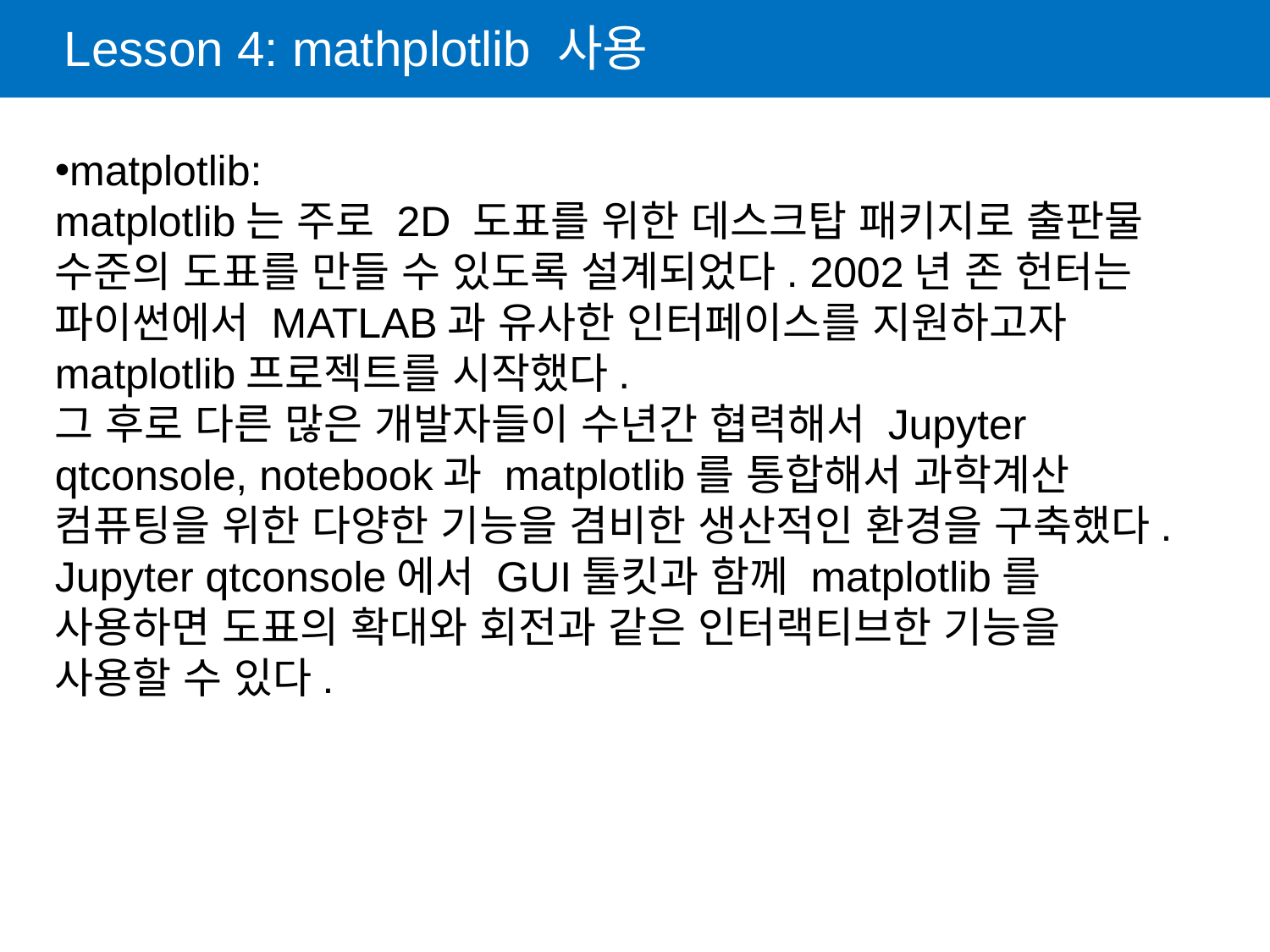

# Lesson 4: mathplotlib 사용
matplotlib:
matplotlib는 주로 2D 도표를 위한 데스크탑 패키지로 출판물 수준의 도표를 만들 수 있도록 설계되었다. 2002년 존 헌터는 파이썬에서 MATLAB과 유사한 인터페이스를 지원하고자 matplotlib프로젝트를 시작했다.
그 후로 다른 많은 개발자들이 수년간 협력해서 Jupyter qtconsole, notebook과 matplotlib를 통합해서 과학계산 컴퓨팅을 위한 다양한 기능을 겸비한 생산적인 환경을 구축했다. Jupyter qtconsole에서 GUI툴킷과 함께 matplotlib를 사용하면 도표의 확대와 회전과 같은 인터랙티브한 기능을 사용할 수 있다.